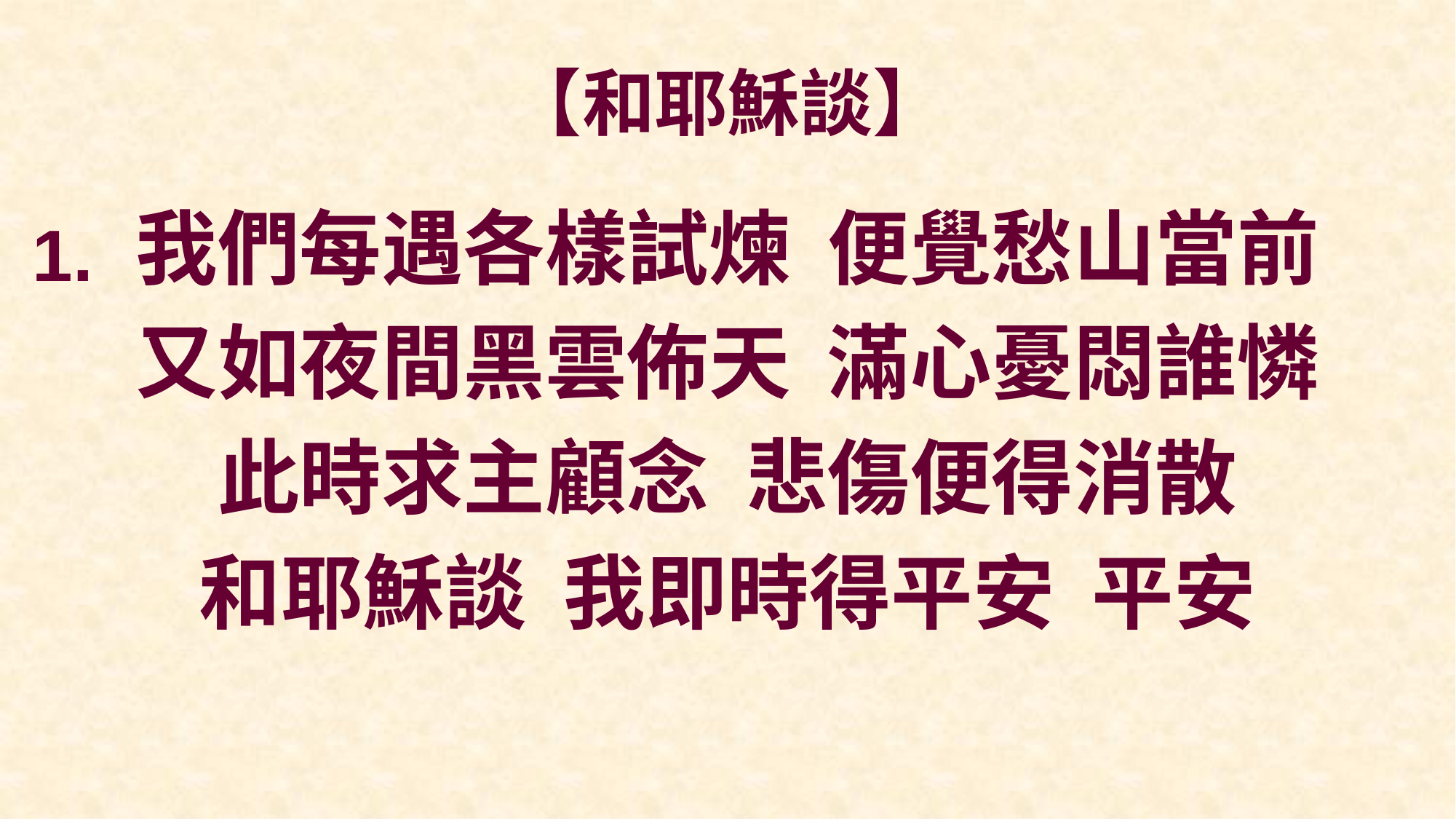

# 【和耶穌談】
我們每遇各樣試煉  便覺愁山當前
又如夜間黑雲佈天  滿心憂悶誰憐
此時求主顧念  悲傷便得消散
和耶穌談  我即時得平安  平安
1.